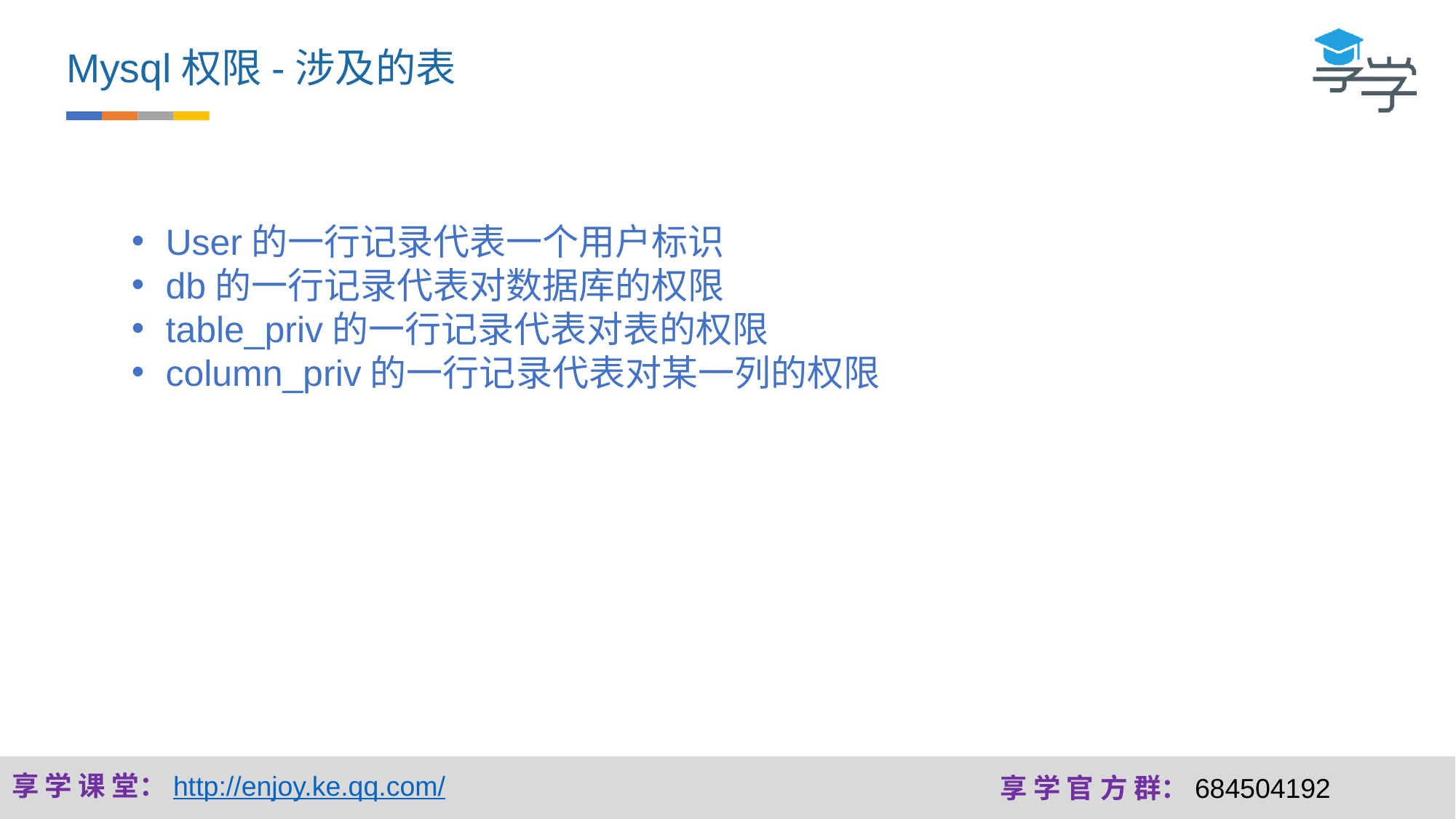

Mysql权限-涉及的表

User的一行记录代表一个用户标识
db的一行记录代表对数据库的权限
table_priv的一行记录代表对表的权限
column_priv的一行记录代表对某一列的权限